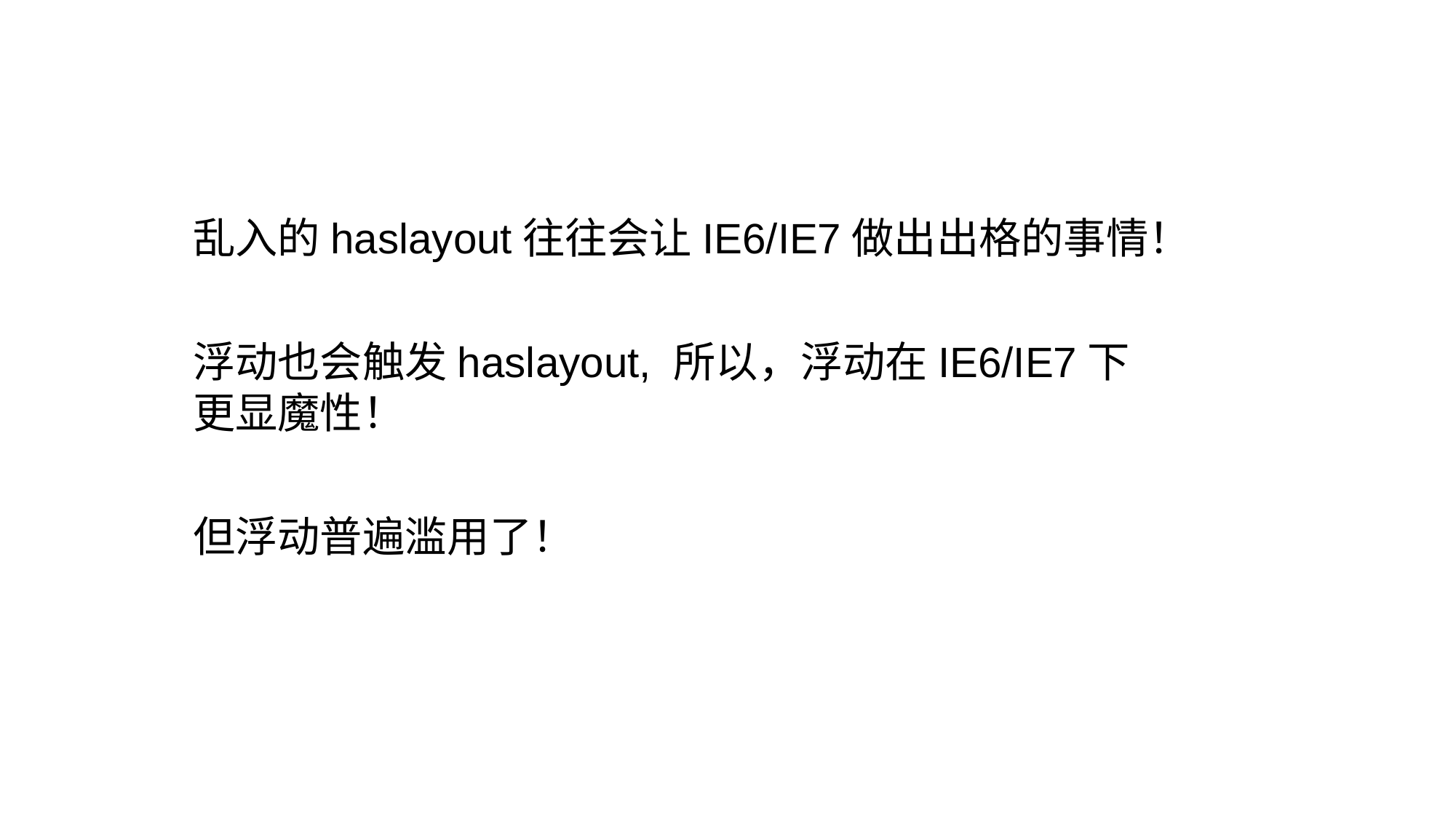

乱入的haslayout往往会让IE6/IE7做出出格的事情！
浮动也会触发haslayout, 所以，浮动在IE6/IE7下更显魔性！
但浮动普遍滥用了！